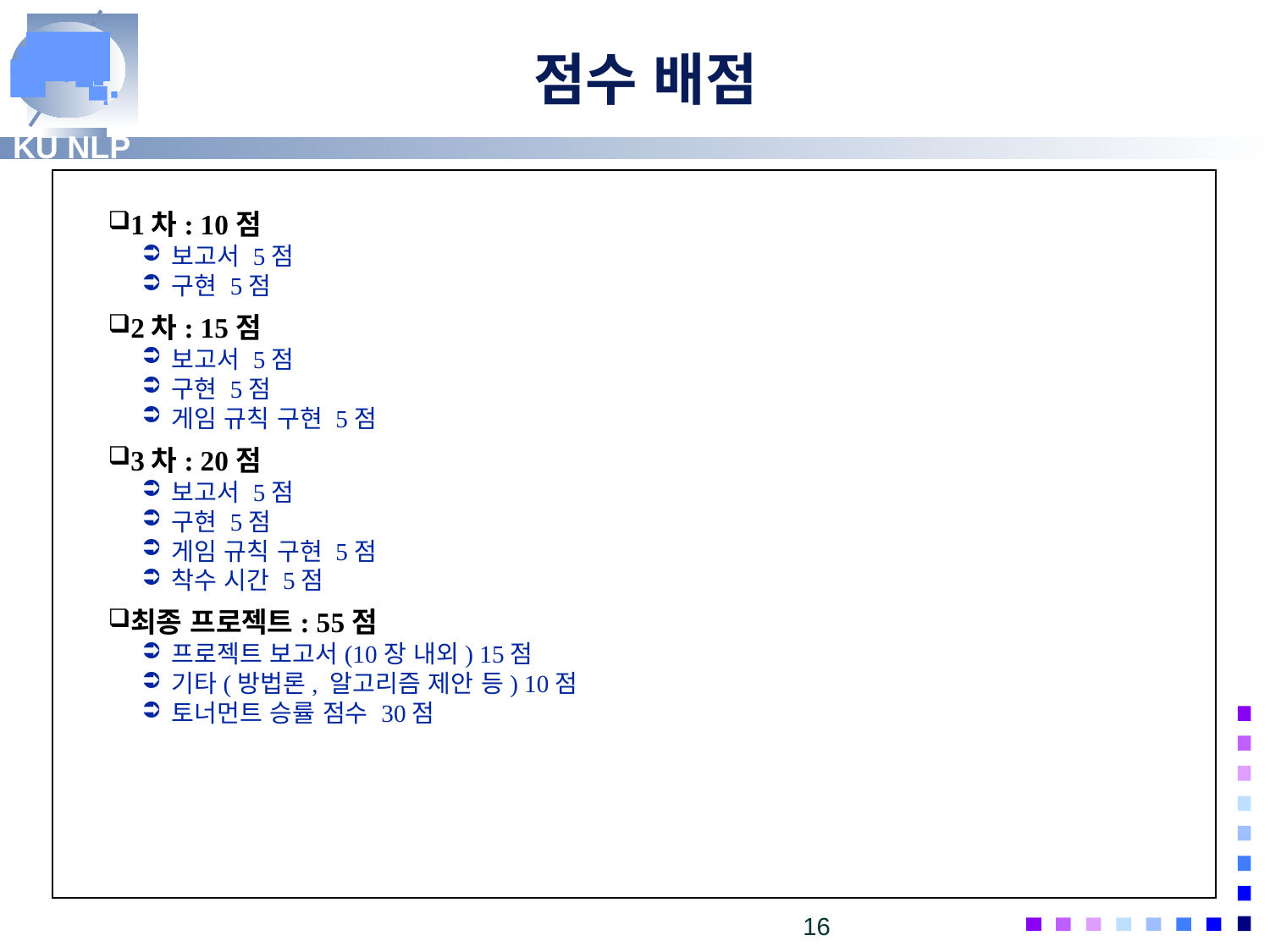

점수 배점
1차: 10점
보고서 5점
구현 5점
2차: 15점
보고서 5점
구현 5점
게임 규칙 구현 5점
3차: 20점
보고서 5점
구현 5점
게임 규칙 구현 5점
착수 시간 5점
최종 프로젝트: 55점
프로젝트 보고서(10장 내외) 15점
기타(방법론, 알고리즘 제안 등) 10점
토너먼트 승률 점수 30점
16